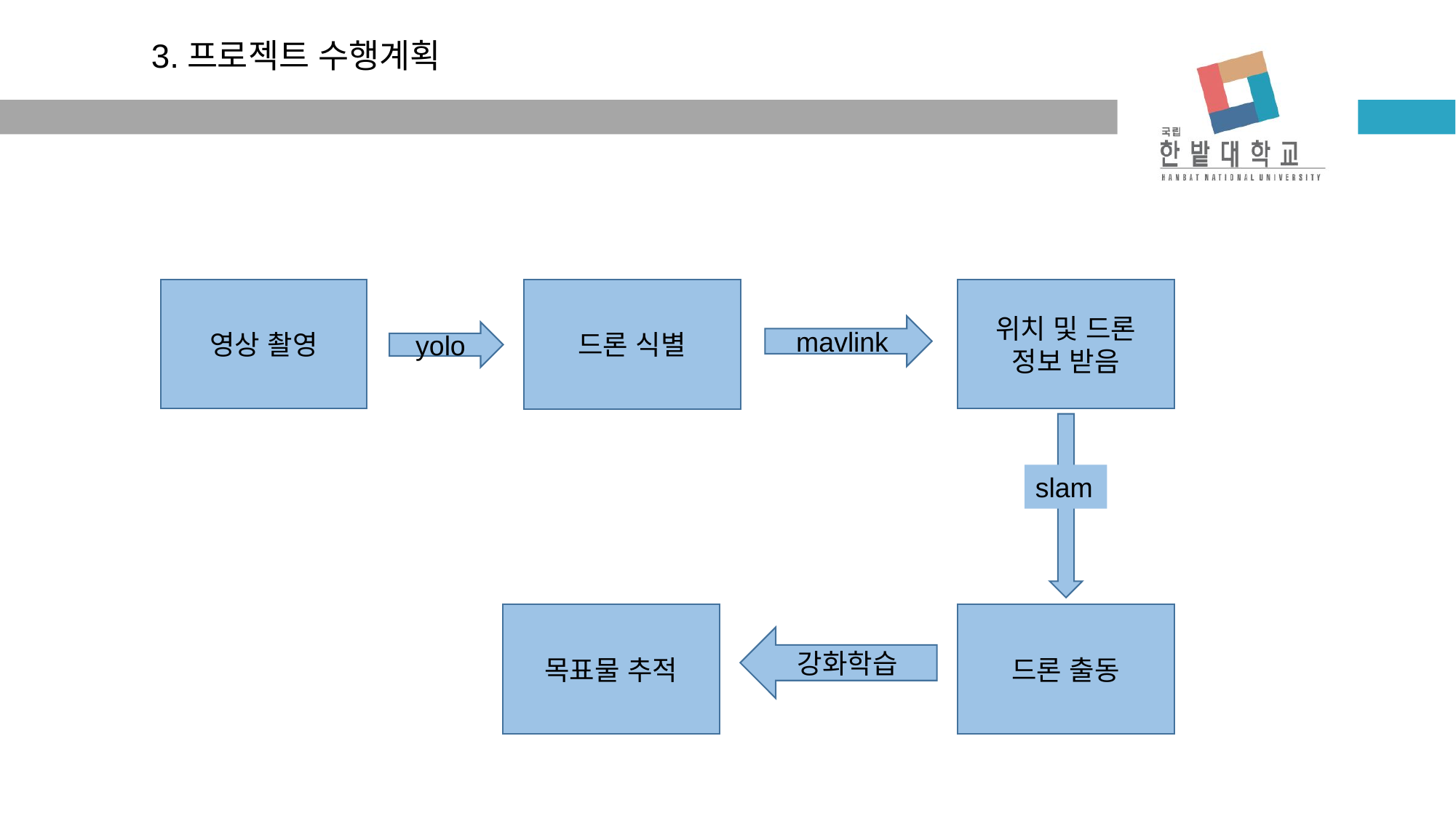

3.프로젝트 수행계획
위치 및 드론 정보 받음
드론 식별
영상 촬영
mavlink
yolo
slam

목표물 추적
드론 출동
강화학습